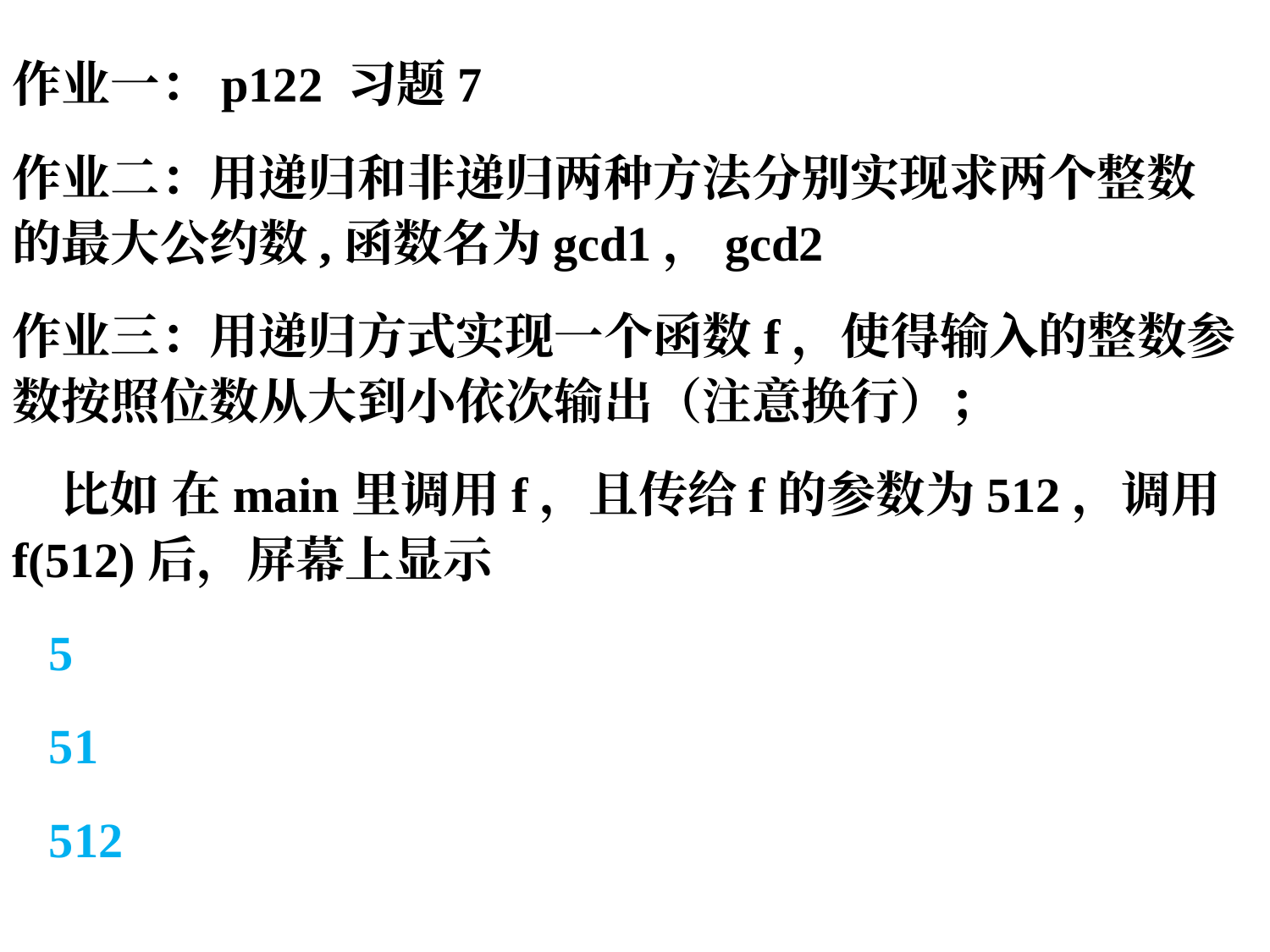

作业一：p122 习题7
作业二：用递归和非递归两种方法分别实现求两个整数的最大公约数,函数名为gcd1，gcd2
作业三：用递归方式实现一个函数f，使得输入的整数参数按照位数从大到小依次输出（注意换行）；
   比如 在main里调用f，且传给f的参数为512，调用f(512)后，屏幕上显示
   5
   51
   512

45